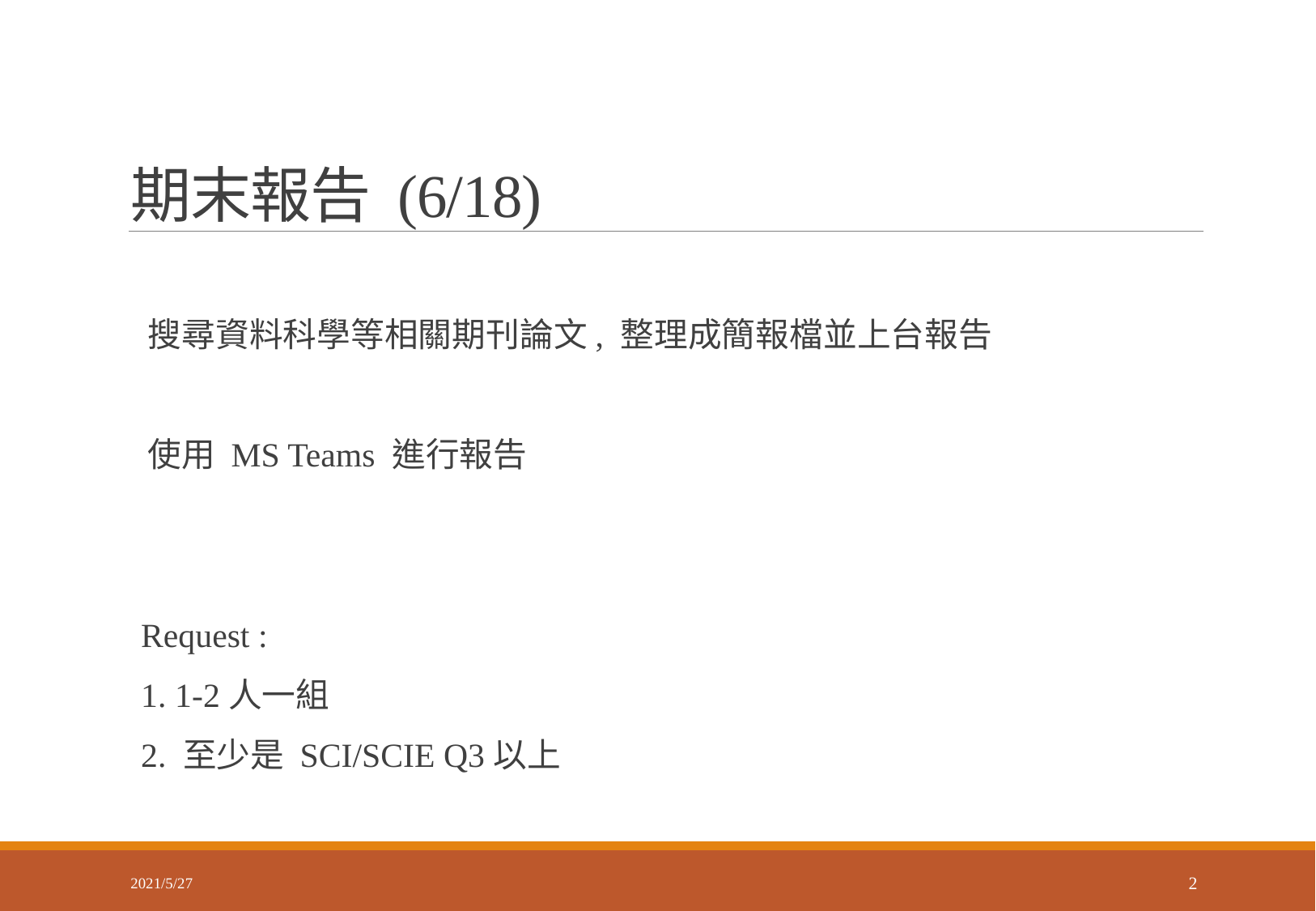

# 期末報告 (6/18)

 搜尋資料科學等相關期刊論文, 整理成簡報檔並上台報告

 使用 MS Teams 進行報告

 Request :
 1. 1-2人一組
 2. 至少是 SCI/SCIE Q3以上

2021/5/27
2